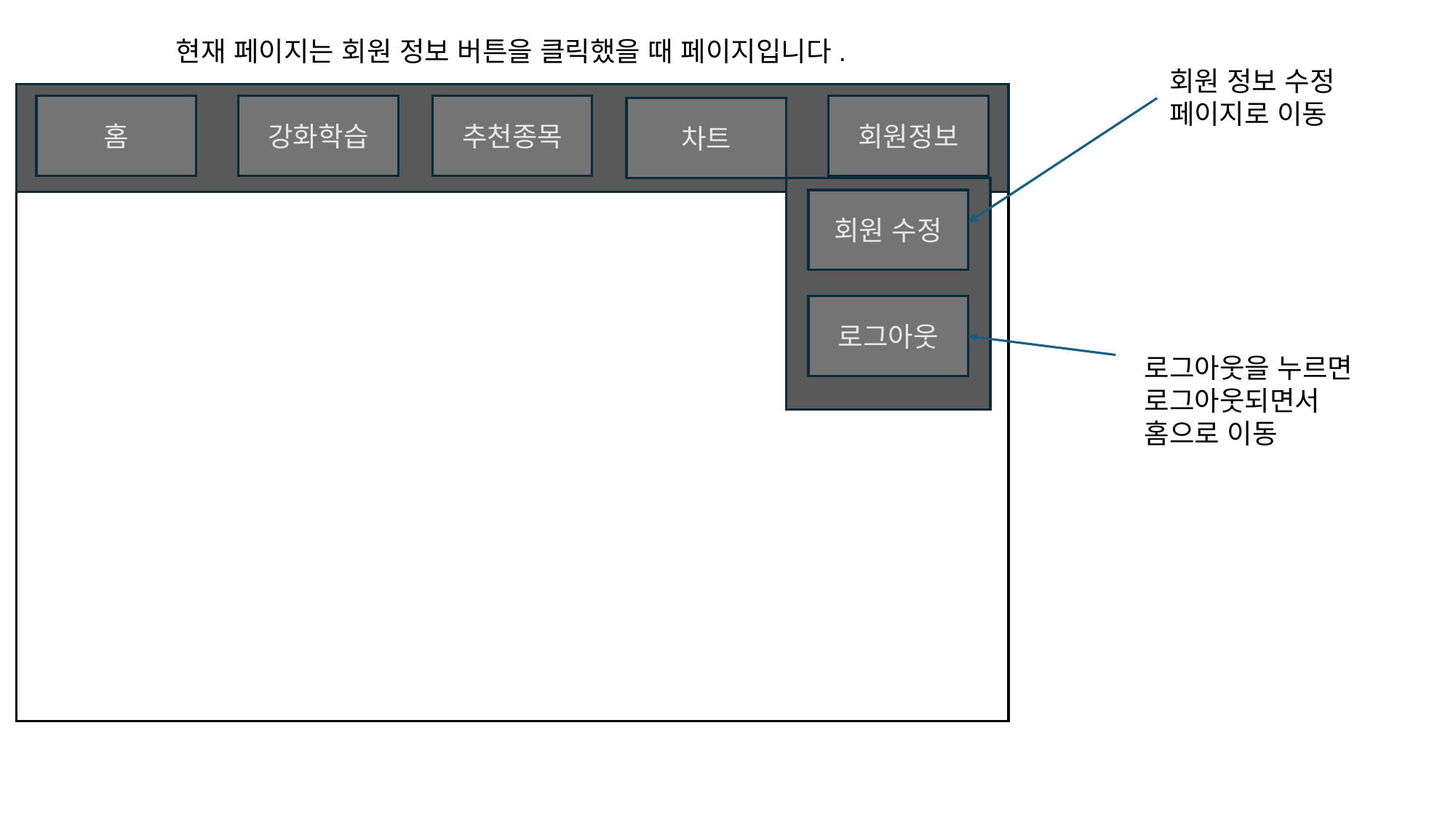

현재 페이지는 회원 정보 버튼을 클릭했을 때 페이지입니다.
회원 정보 수정
페이지로 이동

추천종목
강화학습
홈
회원정보
차트

회원 수정
로그아웃
로그아웃을 누르면
로그아웃되면서
홈으로 이동